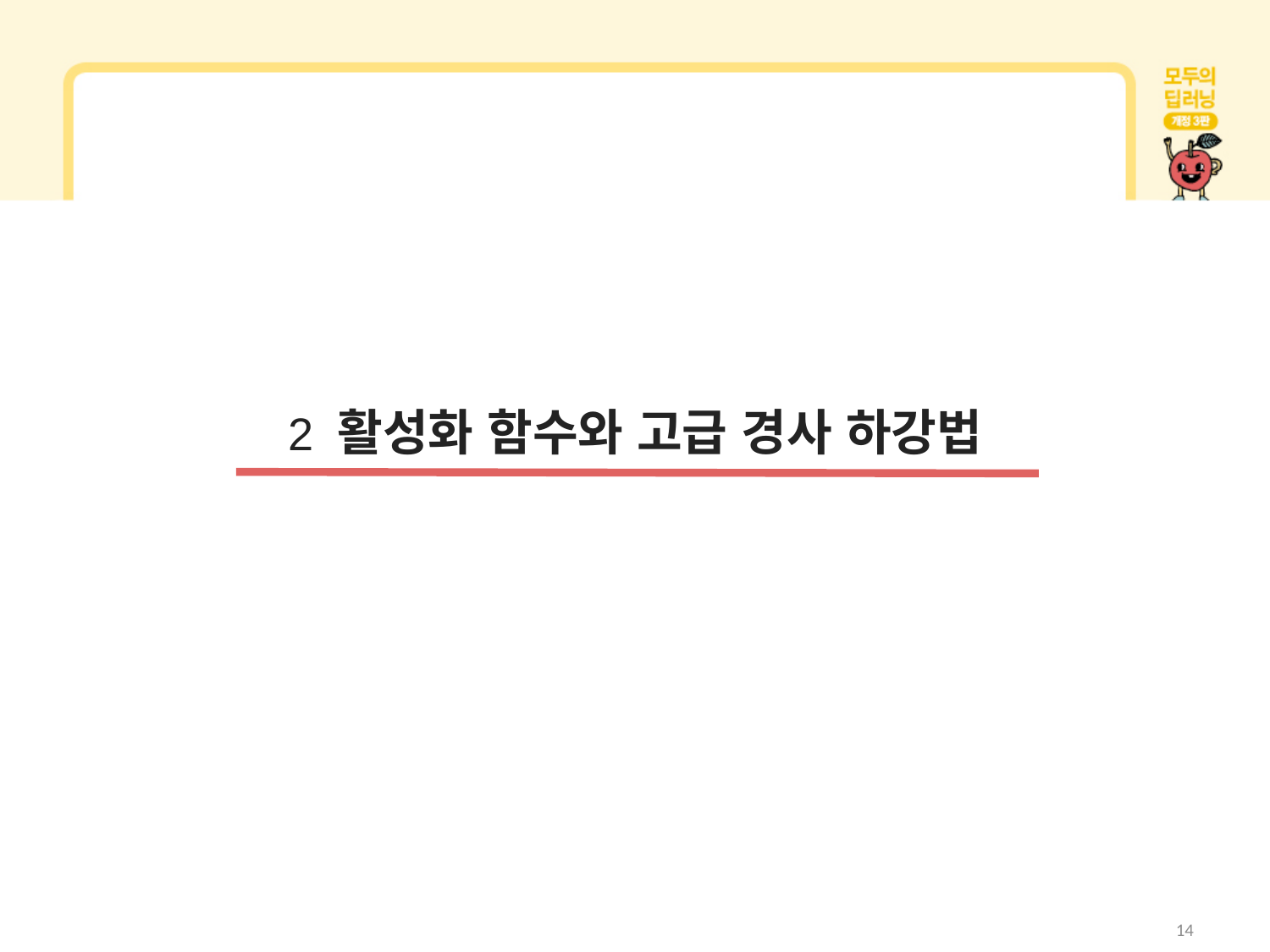

2 활성화 함수와 고급 경사 하강법
14